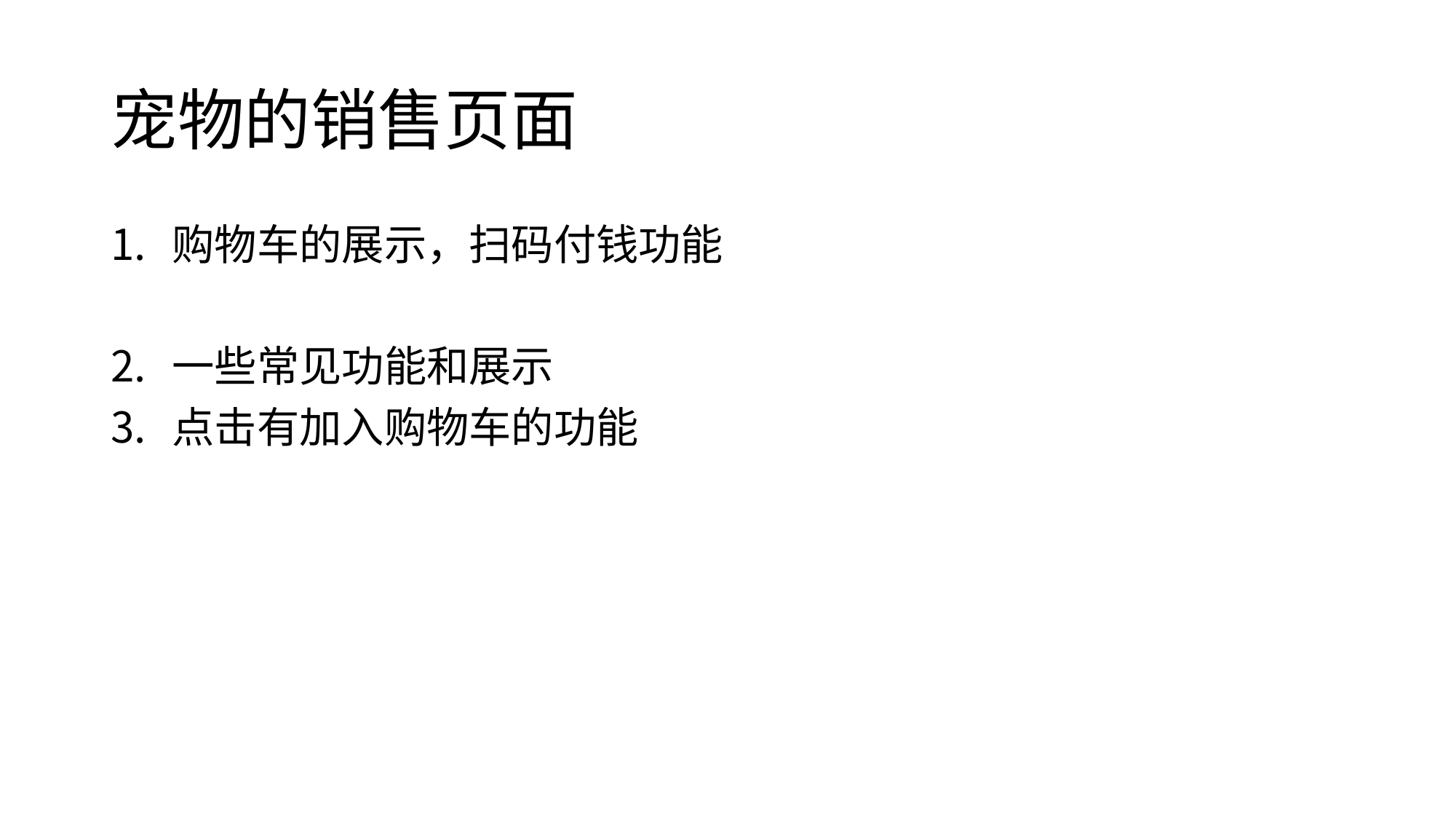

# 宠物的销售页面
购物车的展示，扫码付钱功能

一些常见功能和展示
点击有加入购物车的功能